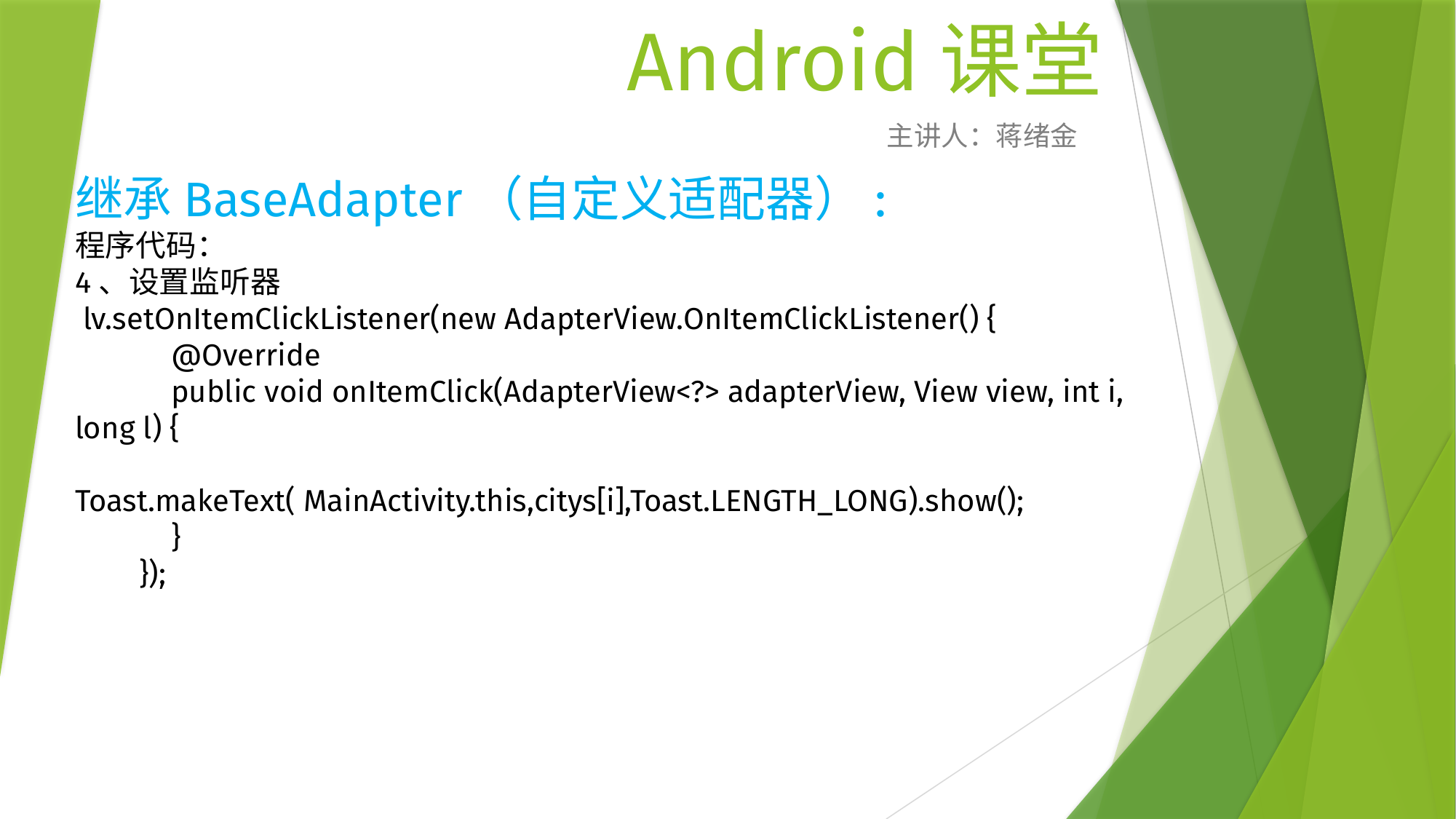

# Android课堂
主讲人：蒋绪金
继承BaseAdapter（自定义适配器）:
程序代码：
4、设置监听器
 lv.setOnItemClickListener(new AdapterView.OnItemClickListener() {
            @Override
            public void onItemClick(AdapterView<?> adapterView, View view, int i, long l) {
                Toast.makeText( MainActivity.this,citys[i],Toast.LENGTH_LONG).show();
            }
        });